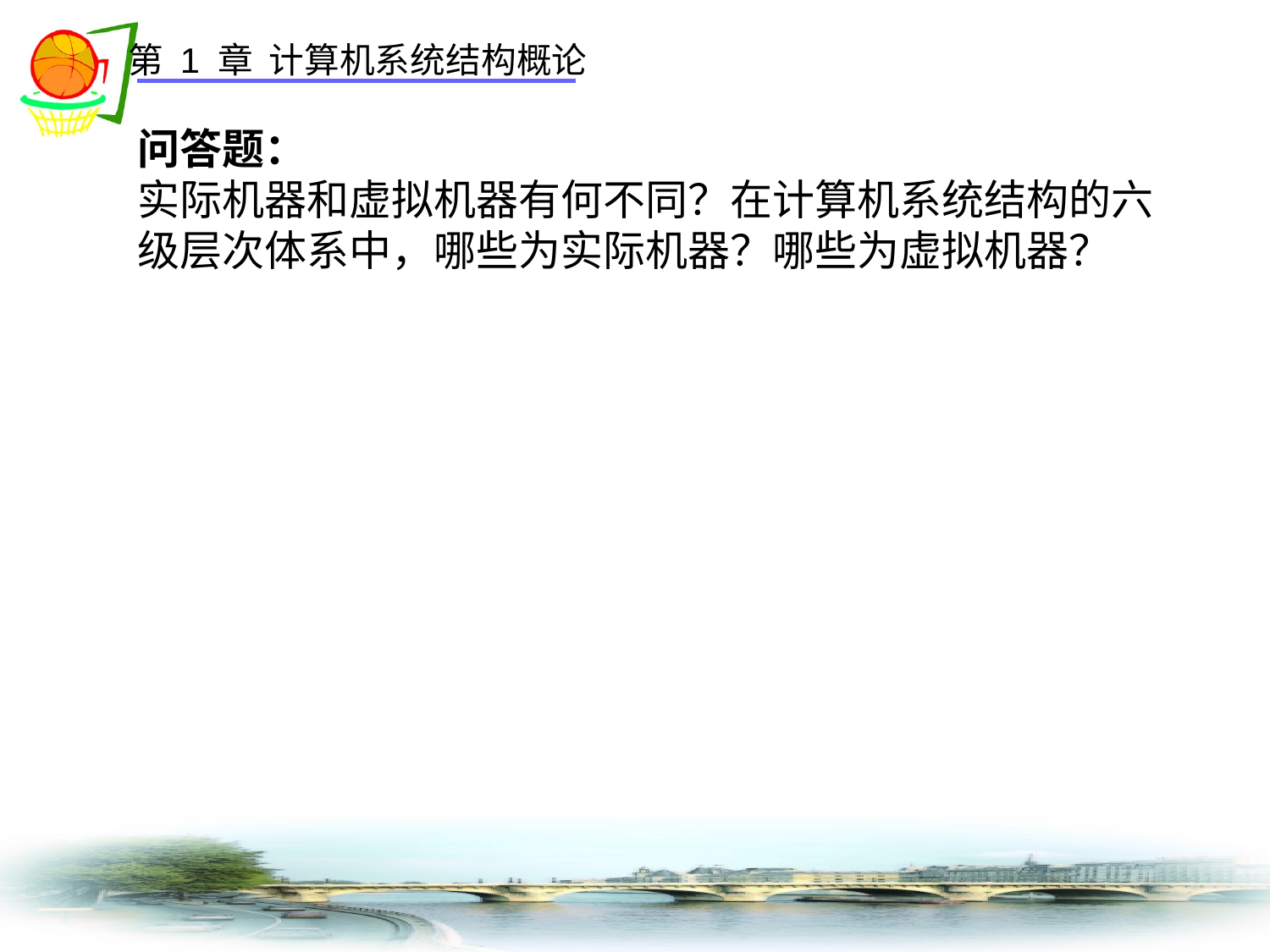

问答题：
实际机器和虚拟机器有何不同？在计算机系统结构的六级层次体系中，哪些为实际机器？哪些为虚拟机器？